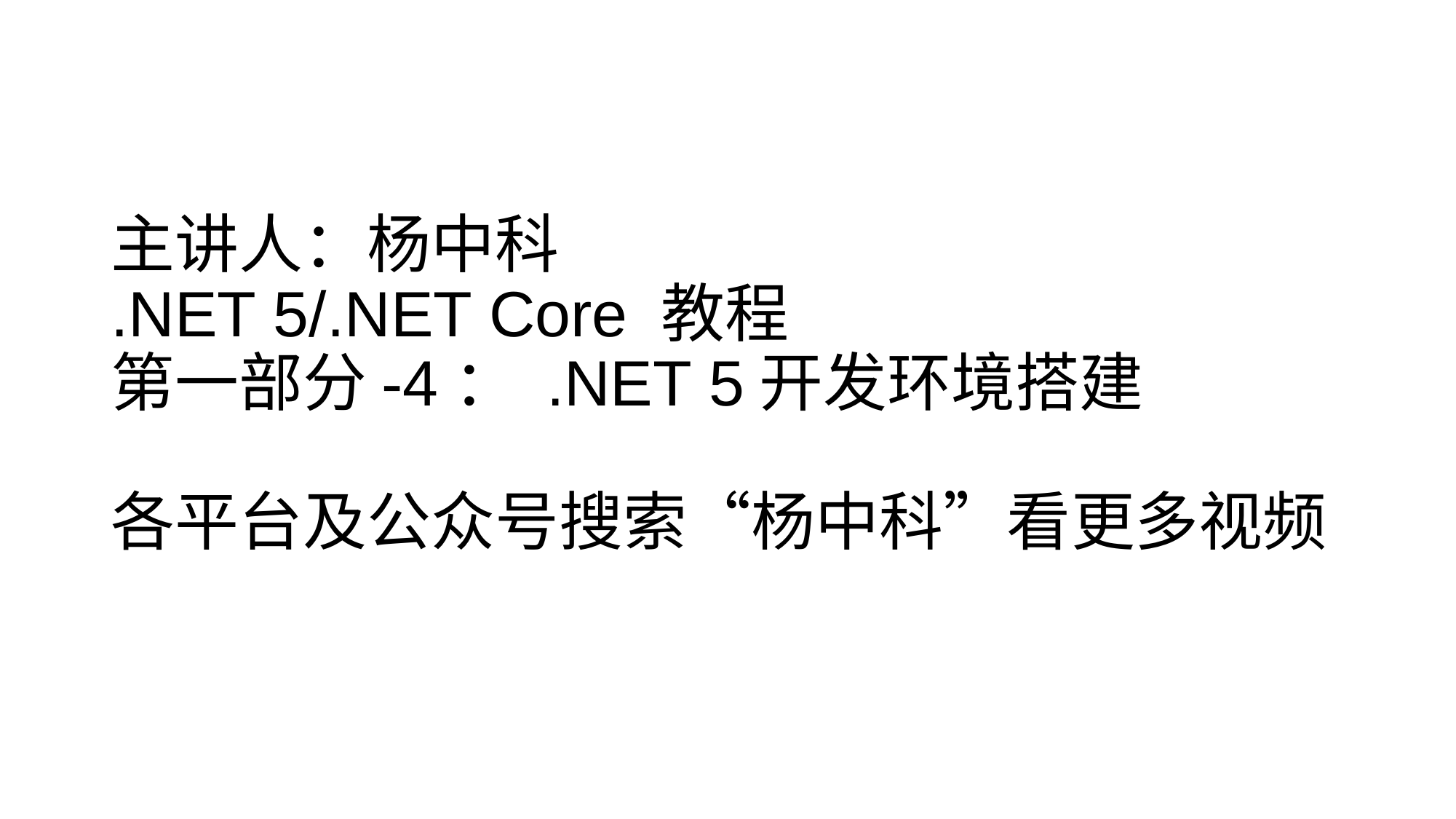

# 主讲人：杨中科 .NET 5/.NET Core 教程 第一部分-4： .NET 5开发环境搭建 各平台及公众号搜索“杨中科”看更多视频